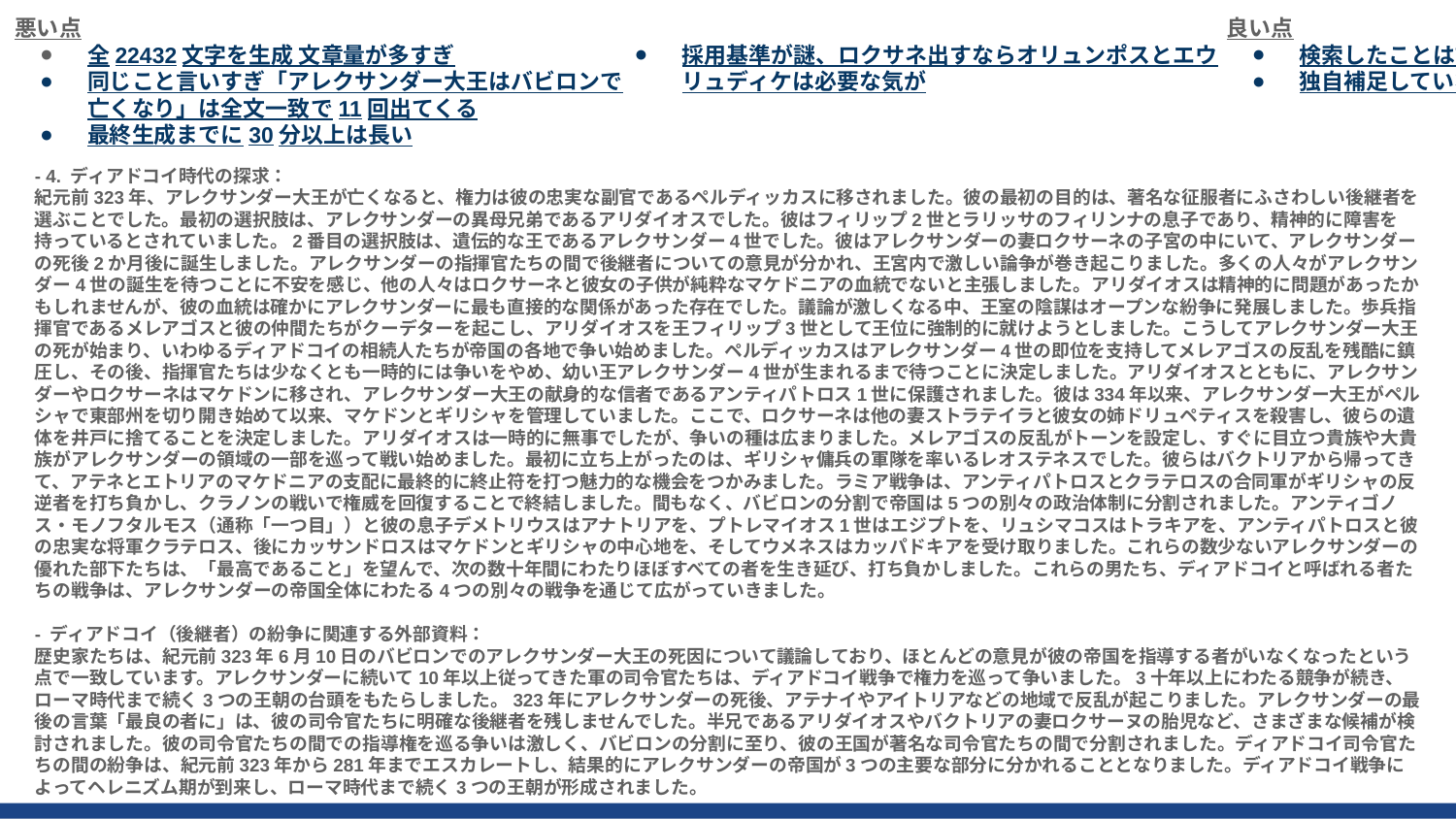

悪い点
全22432文字を生成 文章量が多すぎ
同じこと言いすぎ「アレクサンダー大王はバビロンで亡くなり」は全文一致で11回出てくる
最終生成までに30分以上は長い

採用基準が謎、ロクサネ出すならオリュンポスとエウリュディケは必要な気が

良い点
検索したことは説明できている
独自補足していない(一応メリットかな？)
- 4. ディアドコイ時代の探求：
紀元前323年、アレクサンダー大王が亡くなると、権力は彼の忠実な副官であるペルディッカスに移されました。彼の最初の目的は、著名な征服者にふさわしい後継者を選ぶことでした。最初の選択肢は、アレクサンダーの異母兄弟であるアリダイオスでした。彼はフィリップ2世とラリッサのフィリンナの息子であり、精神的に障害を持っているとされていました。2番目の選択肢は、遺伝的な王であるアレクサンダー4世でした。彼はアレクサンダーの妻ロクサーネの子宮の中にいて、アレクサンダーの死後2か月後に誕生しました。アレクサンダーの指揮官たちの間で後継者についての意見が分かれ、王宮内で激しい論争が巻き起こりました。多くの人々がアレクサンダー4世の誕生を待つことに不安を感じ、他の人々はロクサーネと彼女の子供が純粋なマケドニアの血統でないと主張しました。アリダイオスは精神的に問題があったかもしれませんが、彼の血統は確かにアレクサンダーに最も直接的な関係があった存在でした。議論が激しくなる中、王室の陰謀はオープンな紛争に発展しました。歩兵指揮官であるメレアゴスと彼の仲間たちがクーデターを起こし、アリダイオスを王フィリップ3世として王位に強制的に就けようとしました。こうしてアレクサンダー大王の死が始まり、いわゆるディアドコイの相続人たちが帝国の各地で争い始めました。ペルディッカスはアレクサンダー4世の即位を支持してメレアゴスの反乱を残酷に鎮圧し、その後、指揮官たちは少なくとも一時的には争いをやめ、幼い王アレクサンダー4世が生まれるまで待つことに決定しました。アリダイオスとともに、アレクサンダーやロクサーネはマケドンに移され、アレクサンダー大王の献身的な信者であるアンティパトロス1世に保護されました。彼は334年以来、アレクサンダー大王がペルシャで東部州を切り開き始めて以来、マケドンとギリシャを管理していました。ここで、ロクサーネは他の妻ストラテイラと彼女の姉ドリュペティスを殺害し、彼らの遺体を井戸に捨てることを決定しました。アリダイオスは一時的に無事でしたが、争いの種は広まりました。メレアゴスの反乱がトーンを設定し、すぐに目立つ貴族や大貴族がアレクサンダーの領域の一部を巡って戦い始めました。最初に立ち上がったのは、ギリシャ傭兵の軍隊を率いるレオステネスでした。彼らはバクトリアから帰ってきて、アテネとエトリアのマケドニアの支配に最終的に終止符を打つ魅力的な機会をつかみました。ラミア戦争は、アンティパトロスとクラテロスの合同軍がギリシャの反逆者を打ち負かし、クラノンの戦いで権威を回復することで終結しました。間もなく、バビロンの分割で帝国は5つの別々の政治体制に分割されました。アンティゴノス・モノフタルモス（通称「一つ目」）と彼の息子デメトリウスはアナトリアを、プトレマイオス1世はエジプトを、リュシマコスはトラキアを、アンティパトロスと彼の忠実な将軍クラテロス、後にカッサンドロスはマケドンとギリシャの中心地を、そしてウメネスはカッパドキアを受け取りました。これらの数少ないアレクサンダーの優れた部下たちは、「最高であること」を望んで、次の数十年間にわたりほぼすべての者を生き延び、打ち負かしました。これらの男たち、ディアドコイと呼ばれる者たちの戦争は、アレクサンダーの帝国全体にわたる4つの別々の戦争を通じて広がっていきました。

- ディアドコイ（後継者）の紛争に関連する外部資料：
歴史家たちは、紀元前323年6月10日のバビロンでのアレクサンダー大王の死因について議論しており、ほとんどの意見が彼の帝国を指導する者がいなくなったという点で一致しています。アレクサンダーに続いて10年以上従ってきた軍の司令官たちは、ディアドコイ戦争で権力を巡って争いました。3十年以上にわたる競争が続き、ローマ時代まで続く3つの王朝の台頭をもたらしました。323年にアレクサンダーの死後、アテナイやアイトリアなどの地域で反乱が起こりました。アレクサンダーの最後の言葉「最良の者に」は、彼の司令官たちに明確な後継者を残しませんでした。半兄であるアリダイオスやバクトリアの妻ロクサーヌの胎児など、さまざまな候補が検討されました。彼の司令官たちの間での指導権を巡る争いは激しく、バビロンの分割に至り、彼の王国が著名な司令官たちの間で分割されました。ディアドコイ司令官たちの間の紛争は、紀元前323年から281年までエスカレートし、結果的にアレクサンダーの帝国が3つの主要な部分に分かれることとなりました。ディアドコイ戦争によってヘレニズム期が到来し、ローマ時代まで続く3つの王朝が形成されました。